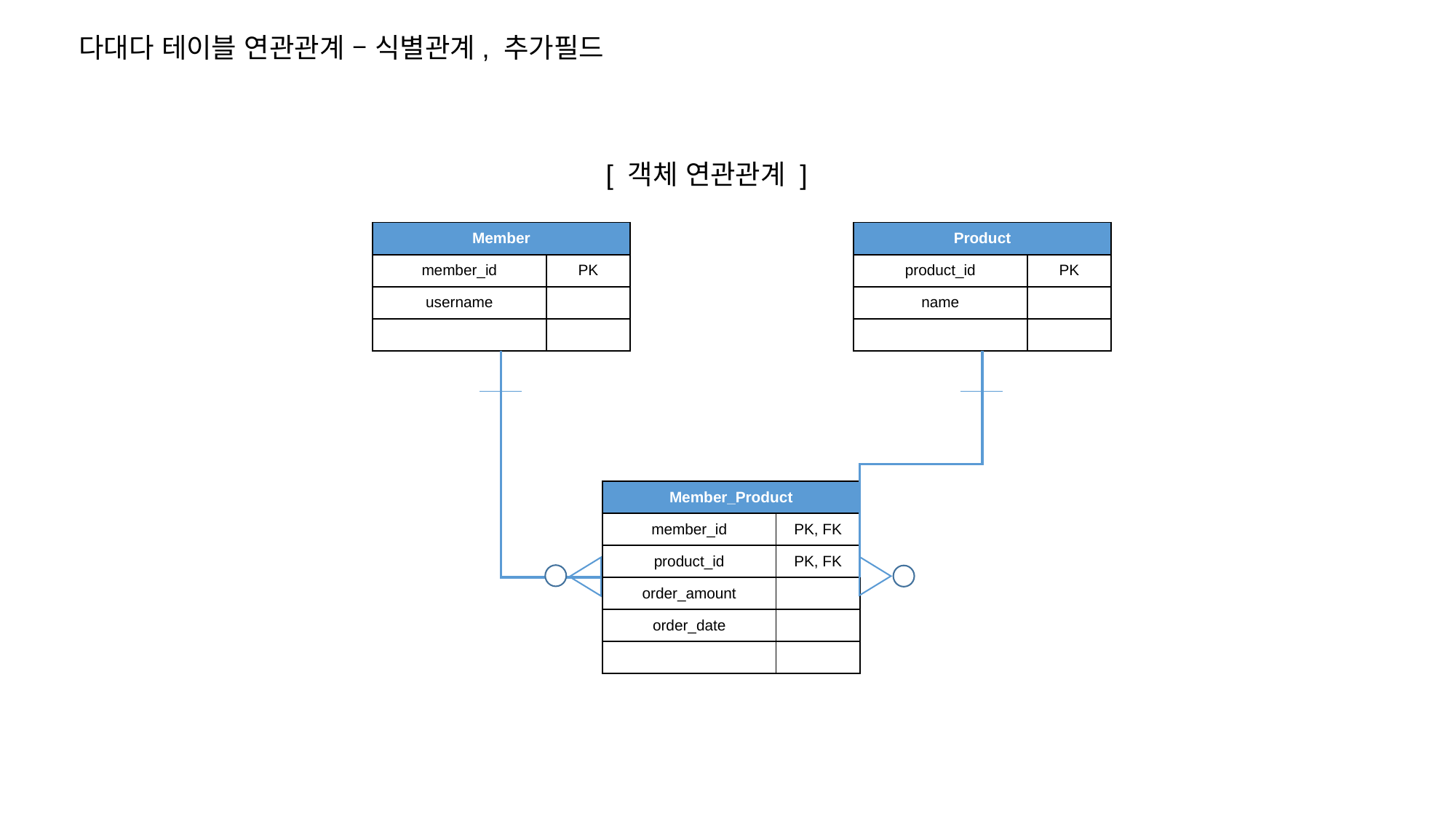

다대다 테이블 연관관계 – 식별관계, 추가필드
[ 객체 연관관계 ]
| Member |  |
| --- | --- |
| member\_id | PK |
| username |  |
|  |  |
| Product |  |
| --- | --- |
| product\_id | PK |
| name |  |
|  |  |
| Member\_Product |  |
| --- | --- |
| member\_id | PK, FK |
| product\_id | PK, FK |
| order\_amount |  |
| order\_date |  |
|  |  |